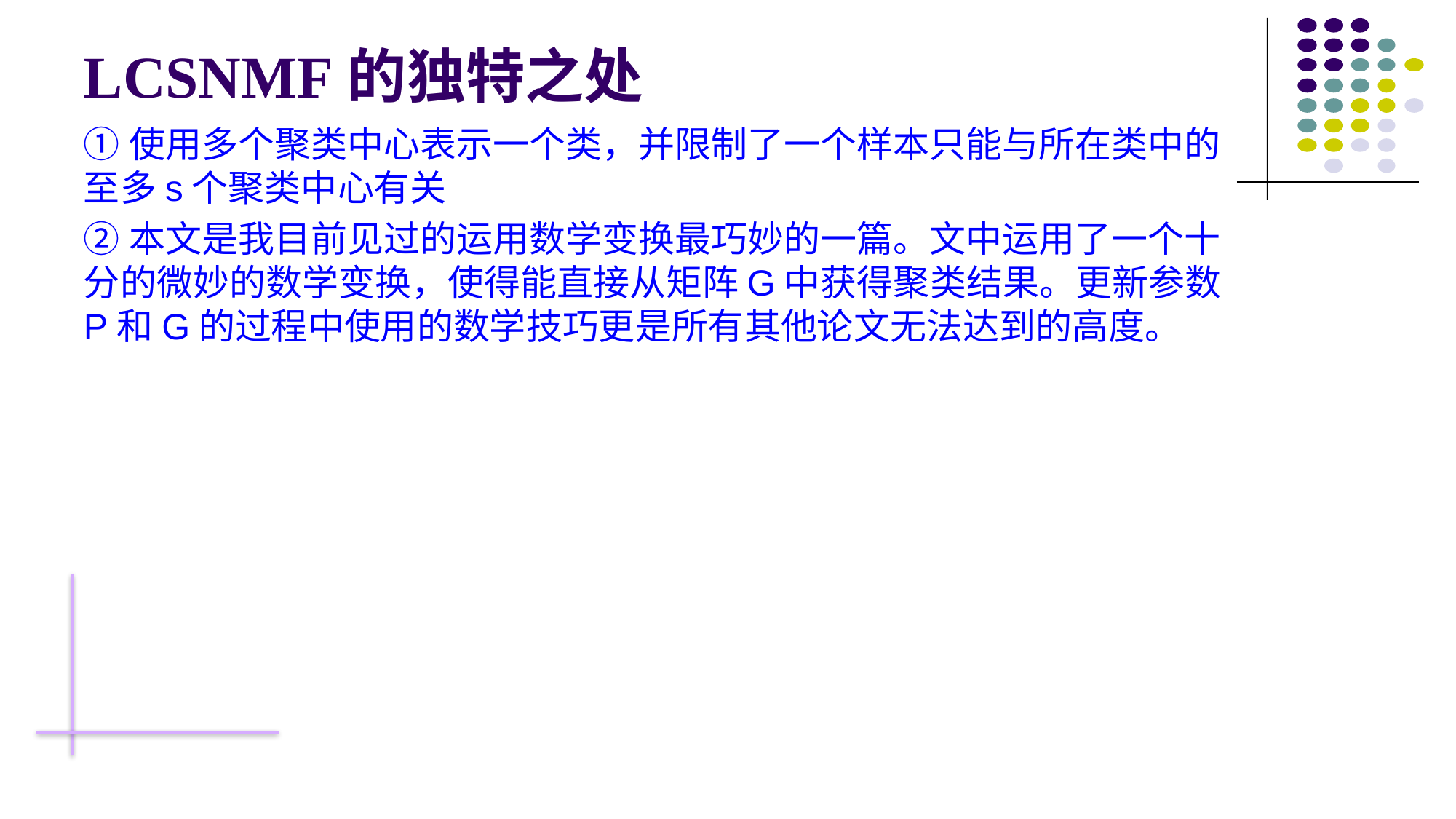

# LCSNMF的独特之处
①使用多个聚类中心表示一个类，并限制了一个样本只能与所在类中的至多s个聚类中心有关
②本文是我目前见过的运用数学变换最巧妙的一篇。文中运用了一个十分的微妙的数学变换，使得能直接从矩阵G中获得聚类结果。更新参数P和G的过程中使用的数学技巧更是所有其他论文无法达到的高度。